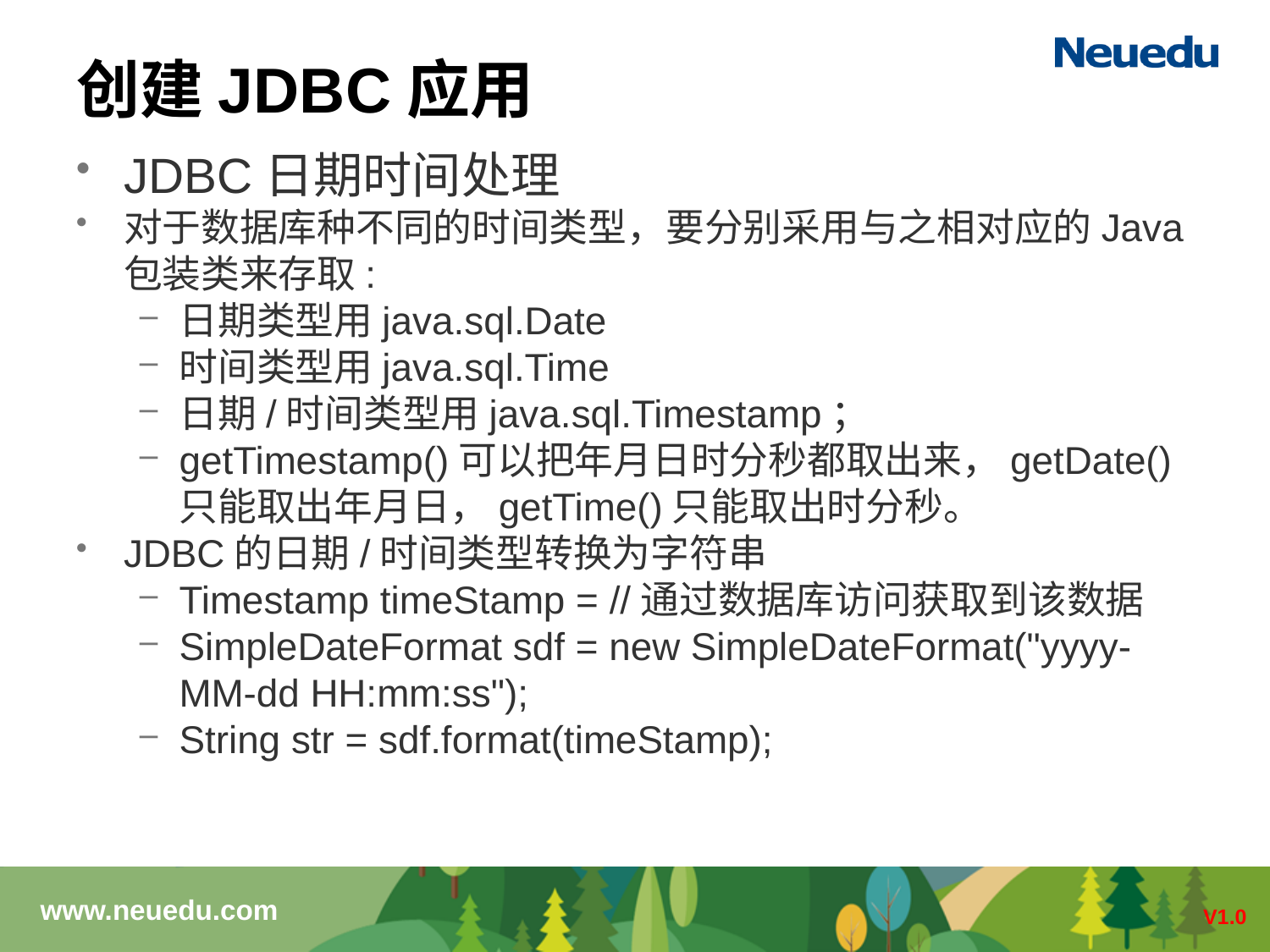

# 创建JDBC应用
JDBC日期时间处理
对于数据库种不同的时间类型，要分别采用与之相对应的Java包装类来存取:
日期类型用java.sql.Date
时间类型用java.sql.Time
日期/时间类型用java.sql.Timestamp；
getTimestamp()可以把年月日时分秒都取出来，getDate()只能取出年月日，getTime()只能取出时分秒。
JDBC的日期/时间类型转换为字符串
Timestamp timeStamp = //通过数据库访问获取到该数据
SimpleDateFormat sdf = new SimpleDateFormat("yyyy-MM-dd HH:mm:ss");
String str = sdf.format(timeStamp);